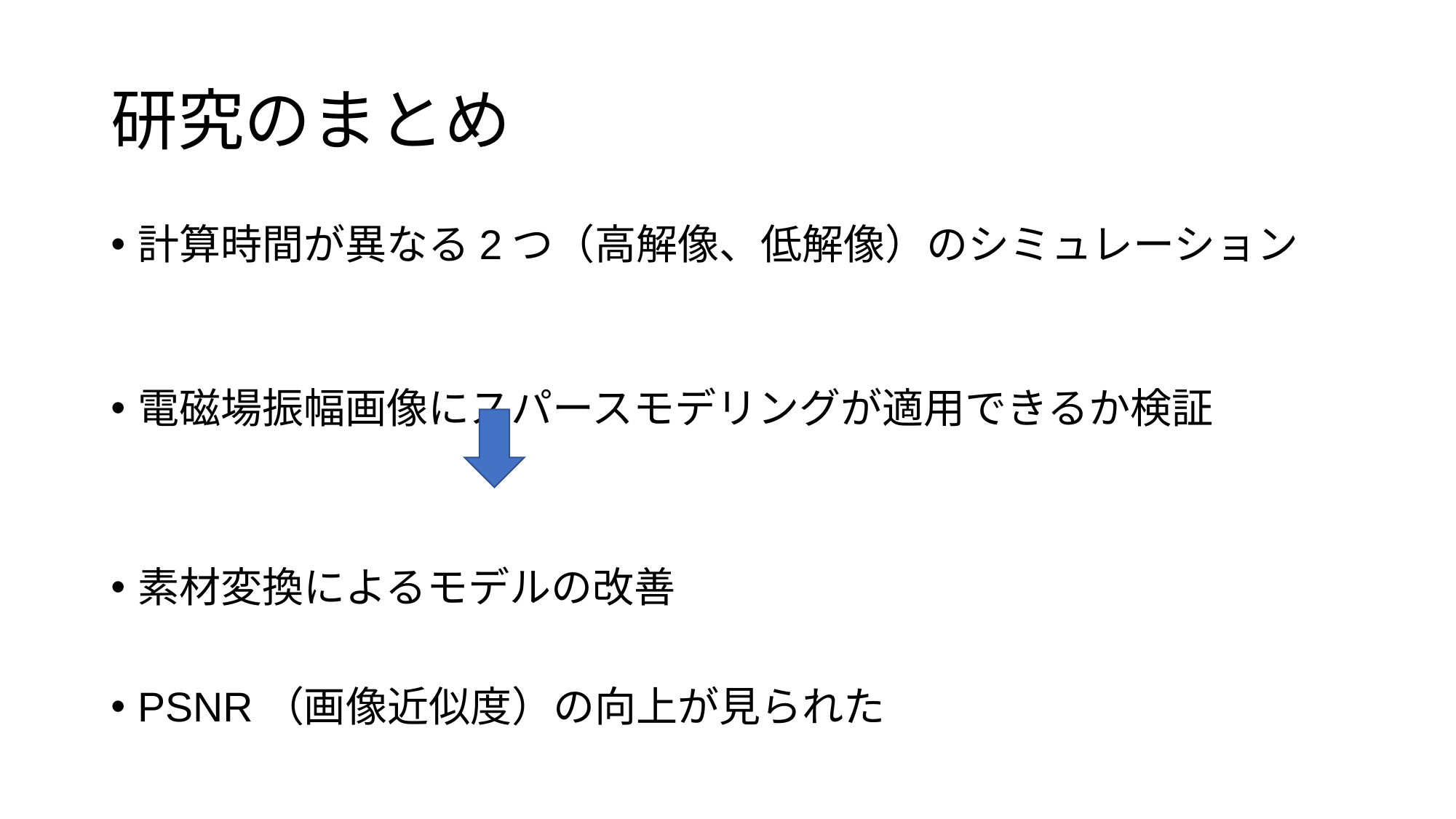

# 研究のまとめ
計算時間が異なる2つ（高解像、低解像）のシミュレーション

電磁場振幅画像にスパースモデリングが適用できるか検証

素材変換によるモデルの改善

PSNR（画像近似度）の向上が見られた